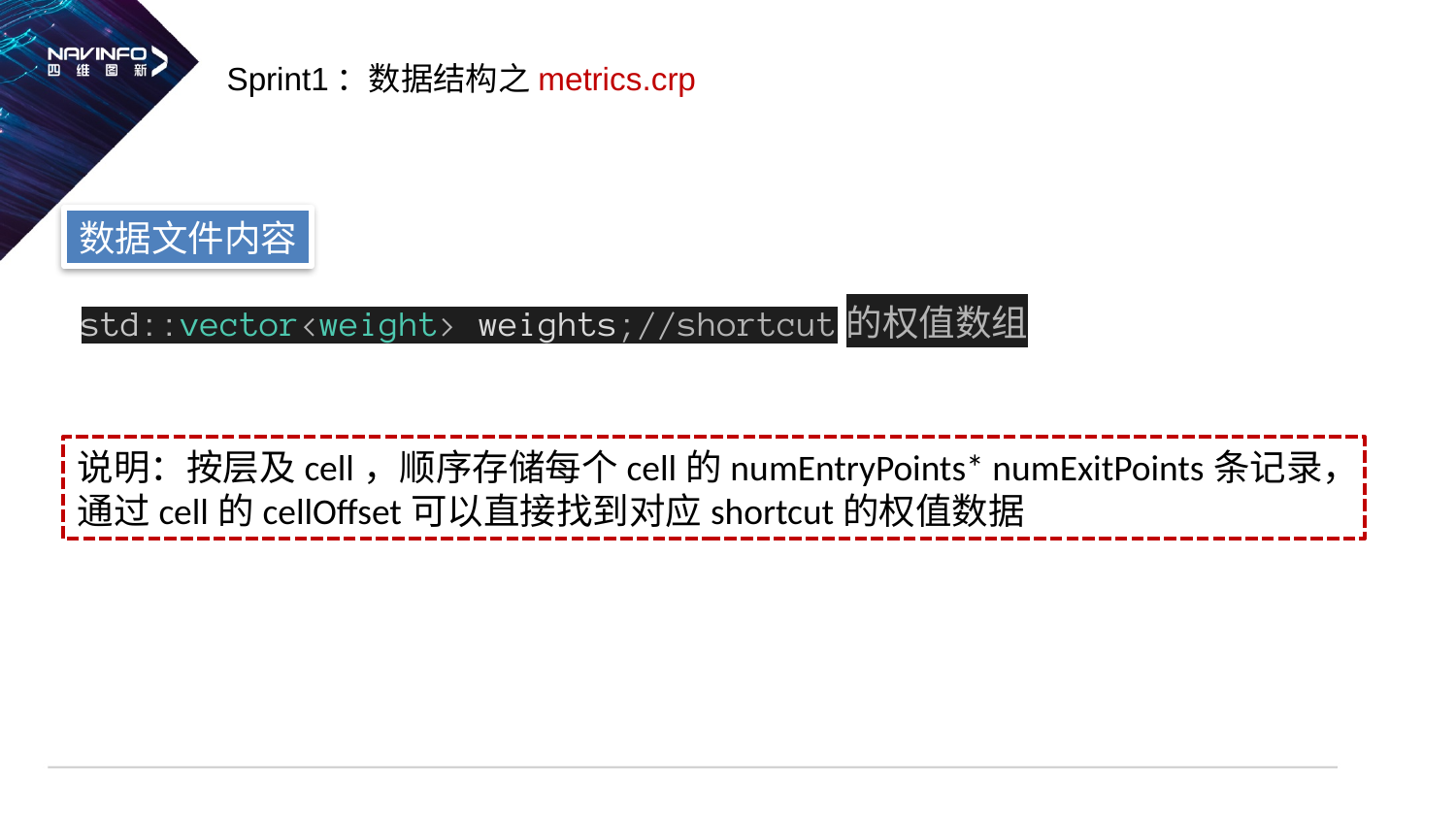

# Sprint1：数据结构之metrics.crp
数据文件内容
std::vector<weight> weights;//shortcut的权值数组
说明：按层及cell，顺序存储每个cell的numEntryPoints* numExitPoints条记录，通过cell的cellOffset可以直接找到对应shortcut的权值数据